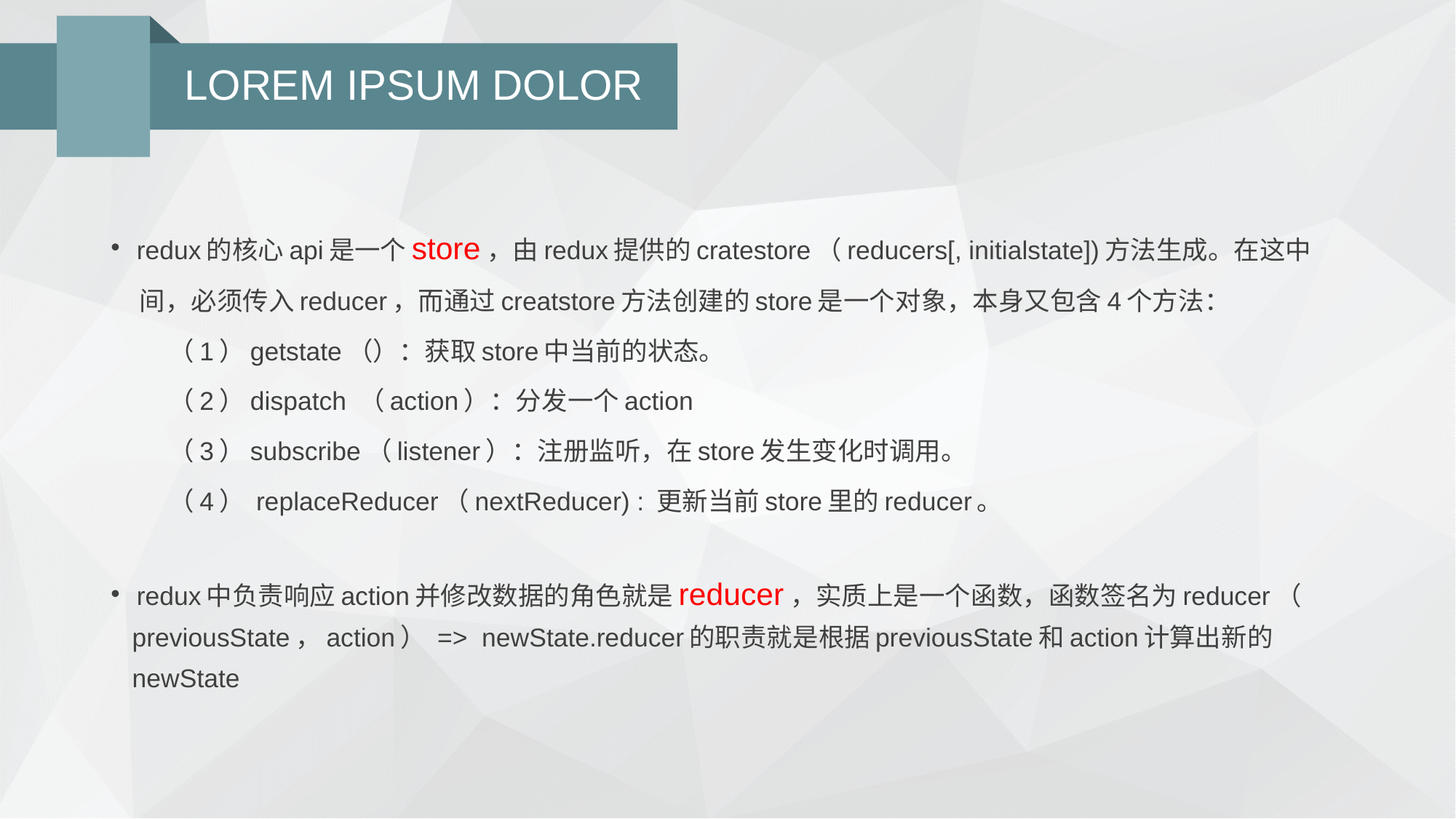

# LOREM IPSUM DOLOR
redux的核心api是一个store，由redux提供的cratestore（reducers[, initialstate])方法生成。在这中
    间，必须传入reducer，而通过creatstore方法创建的store是一个对象，本身又包含4个方法：
         （1）getstate（）：获取store中当前的状态。
         （2）dispatch （action）：分发一个action
         （3）subscribe（listener）：注册监听，在store发生变化时调用。
         （4） replaceReducer（nextReducer) : 更新当前store里的reducer。

redux中负责响应action并修改数据的角色就是reducer，实质上是一个函数，函数签名为reducer（
   previousState，action） =>  newState.reducer的职责就是根据previousState和action计算出新的
   newState